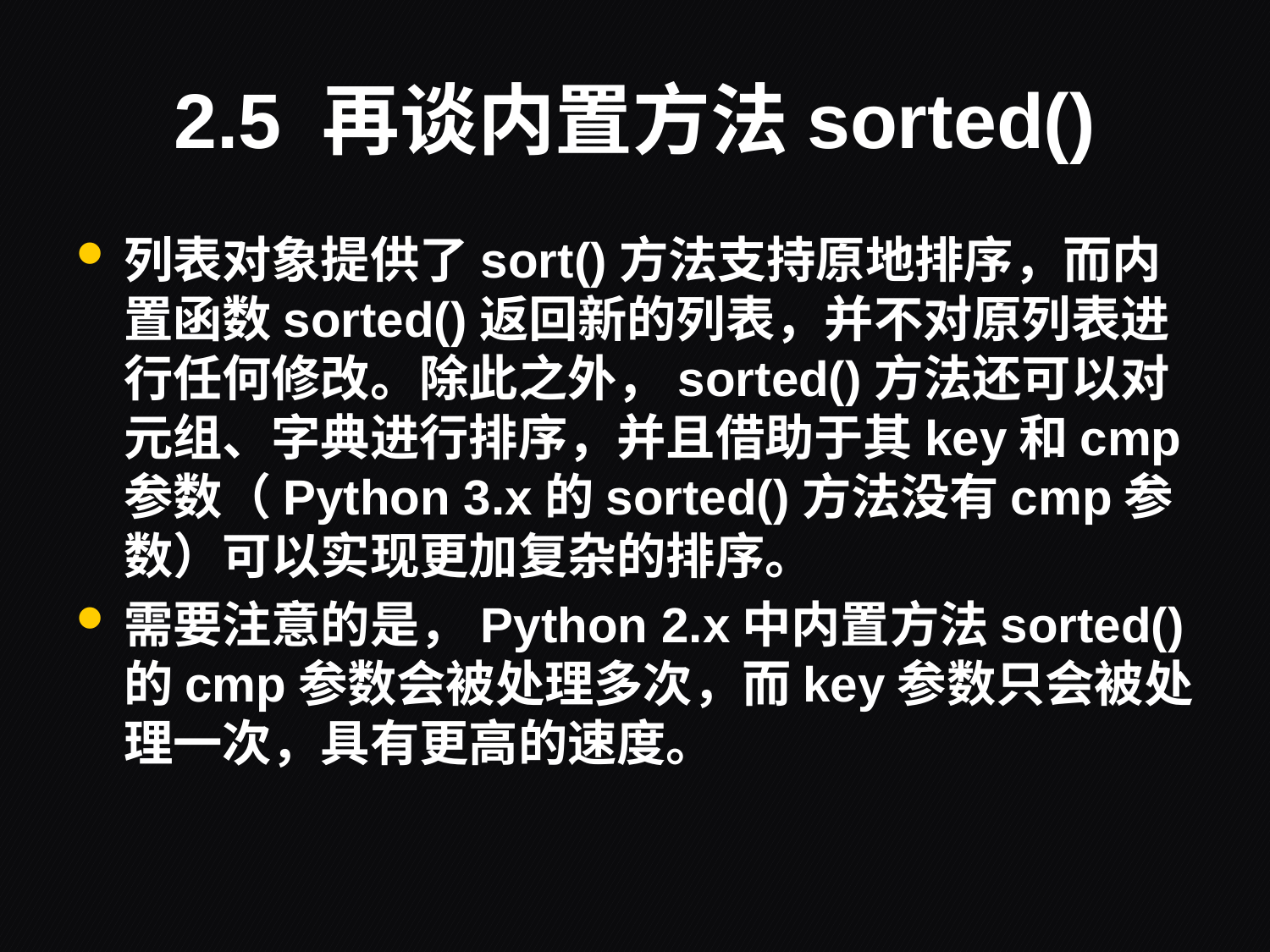

# 2.5 再谈内置方法sorted()
列表对象提供了sort()方法支持原地排序，而内置函数sorted()返回新的列表，并不对原列表进行任何修改。除此之外，sorted()方法还可以对元组、字典进行排序，并且借助于其key和cmp参数（Python 3.x的sorted()方法没有cmp参数）可以实现更加复杂的排序。
需要注意的是，Python 2.x中内置方法sorted()的cmp参数会被处理多次，而key参数只会被处理一次，具有更高的速度。